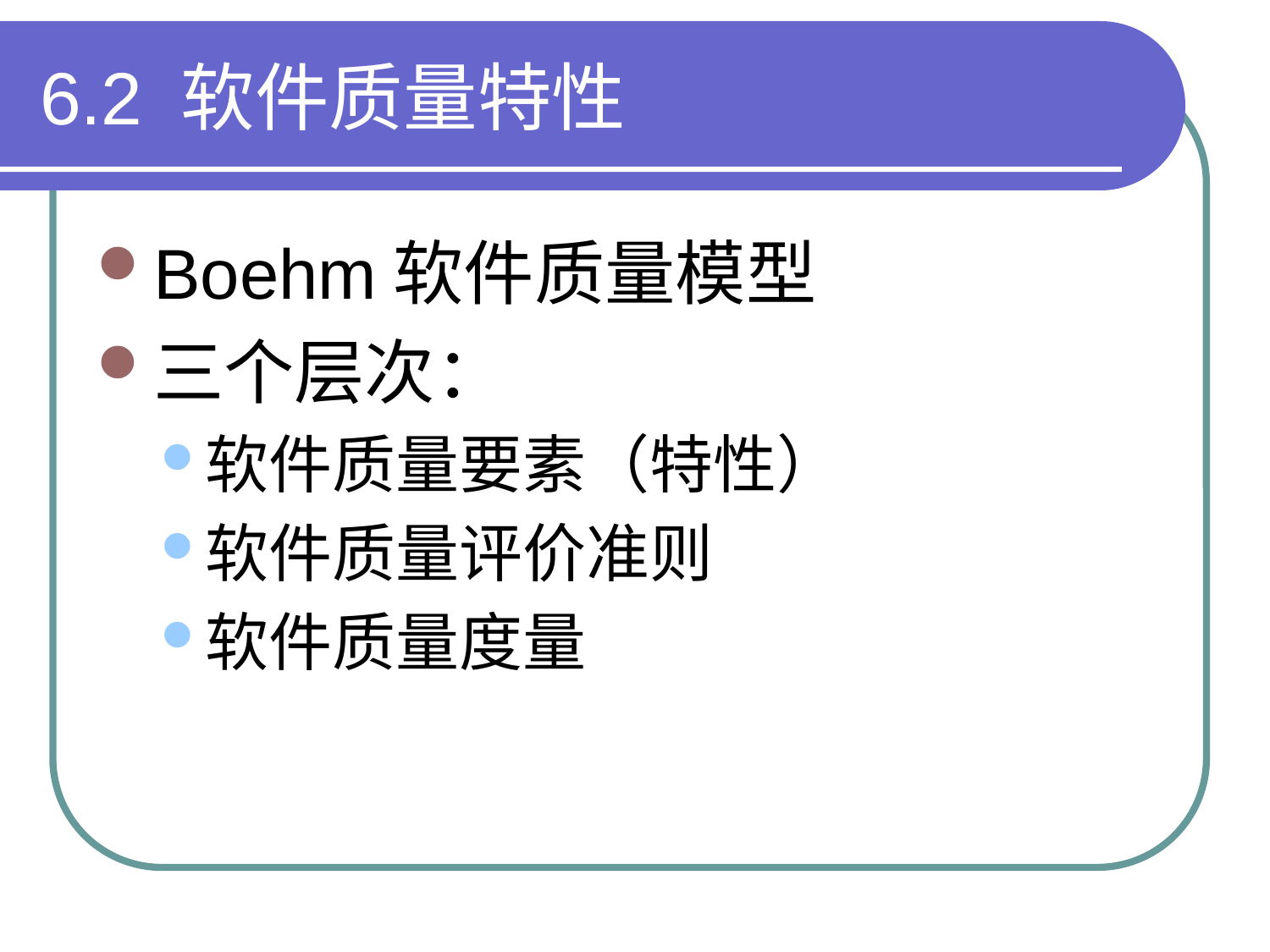

# 6.2 软件质量特性
Boehm软件质量模型
三个层次：
软件质量要素（特性）
软件质量评价准则
软件质量度量

13